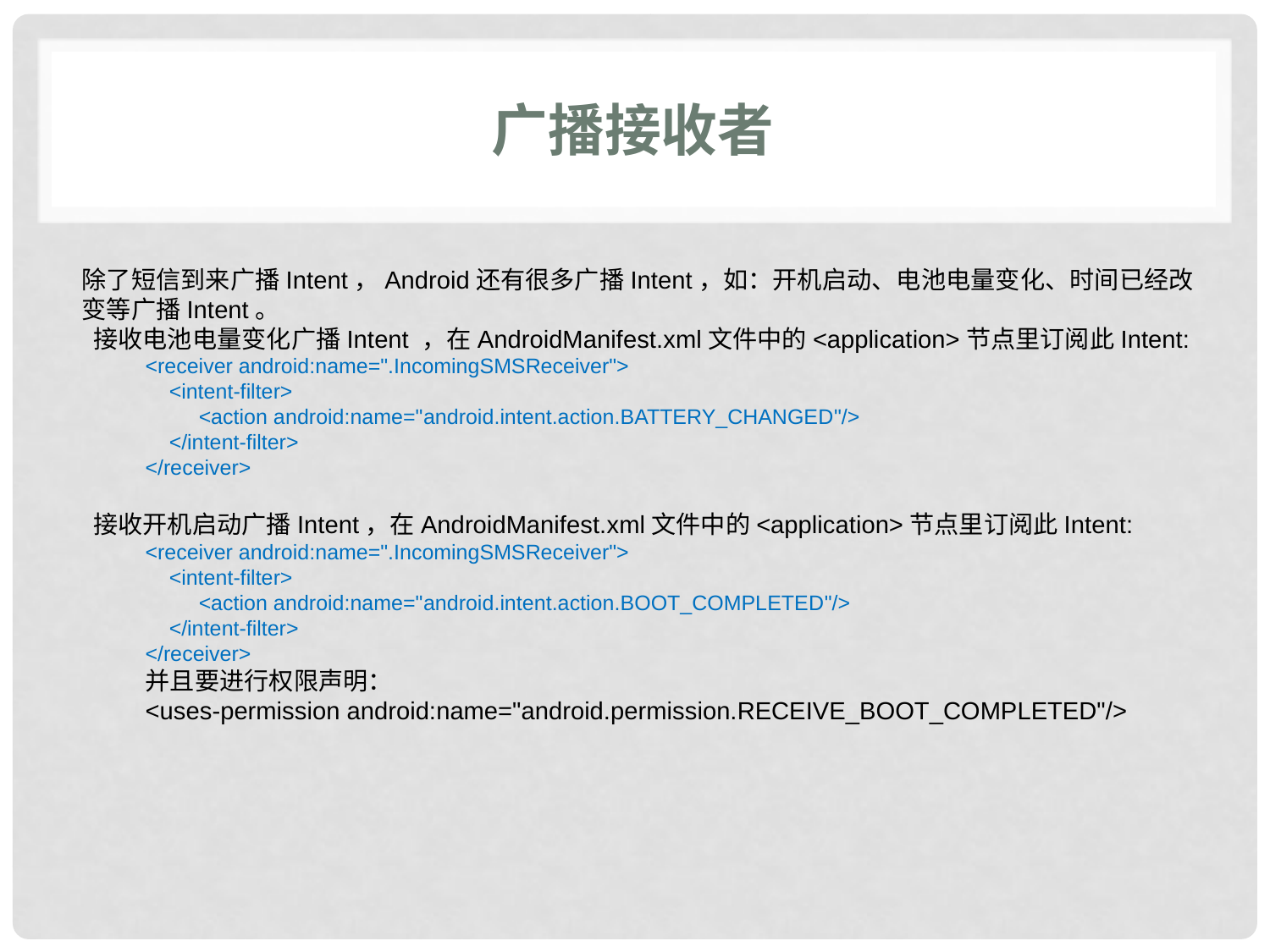

# 广播接收者
除了短信到来广播Intent，Android还有很多广播Intent，如：开机启动、电池电量变化、时间已经改变等广播Intent。
 接收电池电量变化广播Intent ，在AndroidManifest.xml文件中的<application>节点里订阅此Intent:
<receiver android:name=".IncomingSMSReceiver">
    <intent-filter>
         <action android:name="android.intent.action.BATTERY_CHANGED"/>
    </intent-filter>
</receiver>

 接收开机启动广播Intent，在AndroidManifest.xml文件中的<application>节点里订阅此Intent:
<receiver android:name=".IncomingSMSReceiver">
    <intent-filter>
         <action android:name="android.intent.action.BOOT_COMPLETED"/>
    </intent-filter>
</receiver>
并且要进行权限声明：
<uses-permission android:name="android.permission.RECEIVE_BOOT_COMPLETED"/>